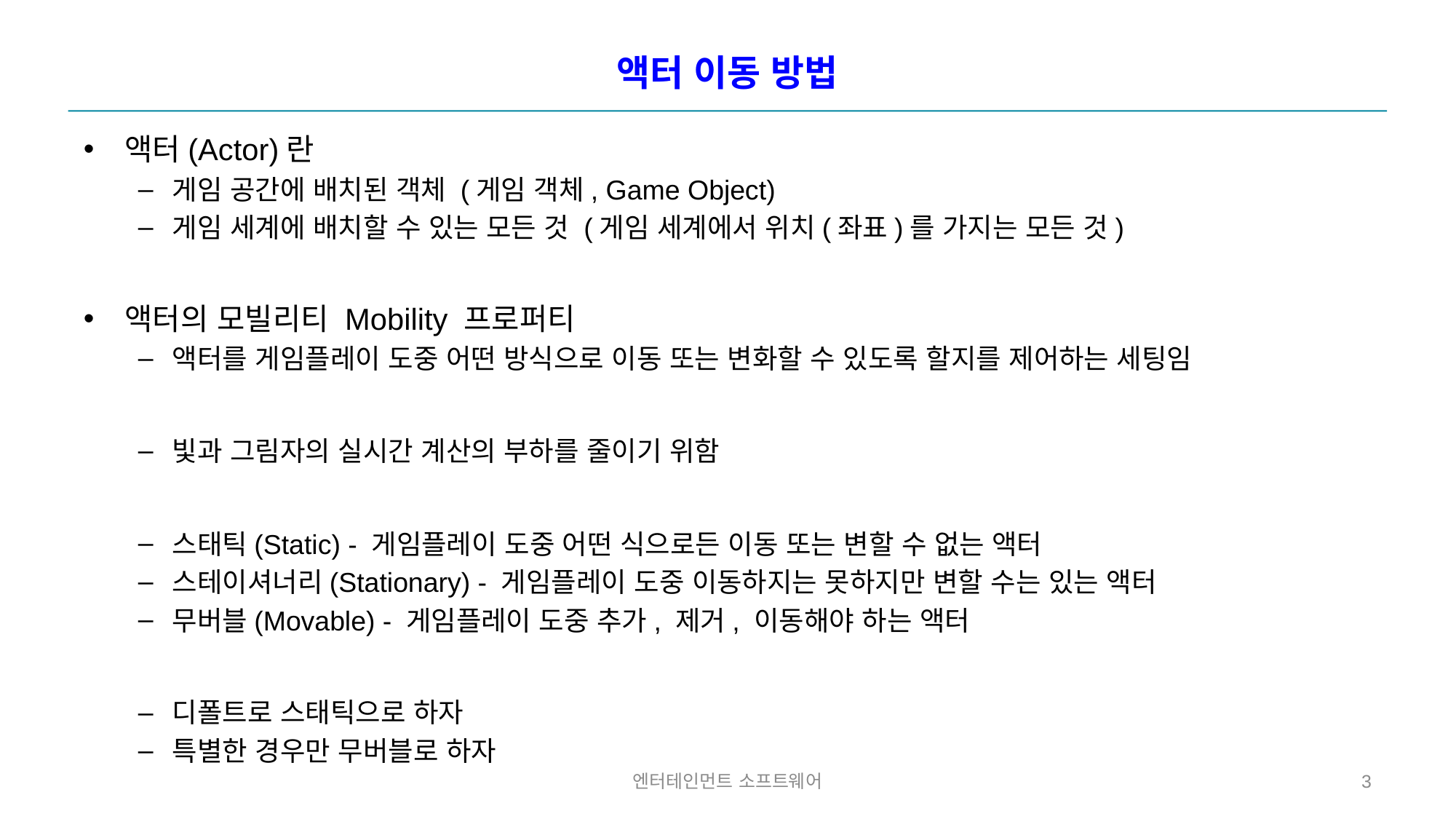

# 액터 이동 방법
액터(Actor)란
게임 공간에 배치된 객체 (게임 객체, Game Object)
게임 세계에 배치할 수 있는 모든 것 (게임 세계에서 위치(좌표)를 가지는 모든 것)

액터의 모빌리티 Mobility 프로퍼티
액터를 게임플레이 도중 어떤 방식으로 이동 또는 변화할 수 있도록 할지를 제어하는 세팅임

빛과 그림자의 실시간 계산의 부하를 줄이기 위함

스태틱(Static) - 게임플레이 도중 어떤 식으로든 이동 또는 변할 수 없는 액터
스테이셔너리(Stationary) - 게임플레이 도중 이동하지는 못하지만 변할 수는 있는 액터
무버블(Movable) - 게임플레이 도중 추가, 제거, 이동해야 하는 액터

디폴트로 스태틱으로 하자
특별한 경우만 무버블로 하자
엔터테인먼트 소프트웨어
3